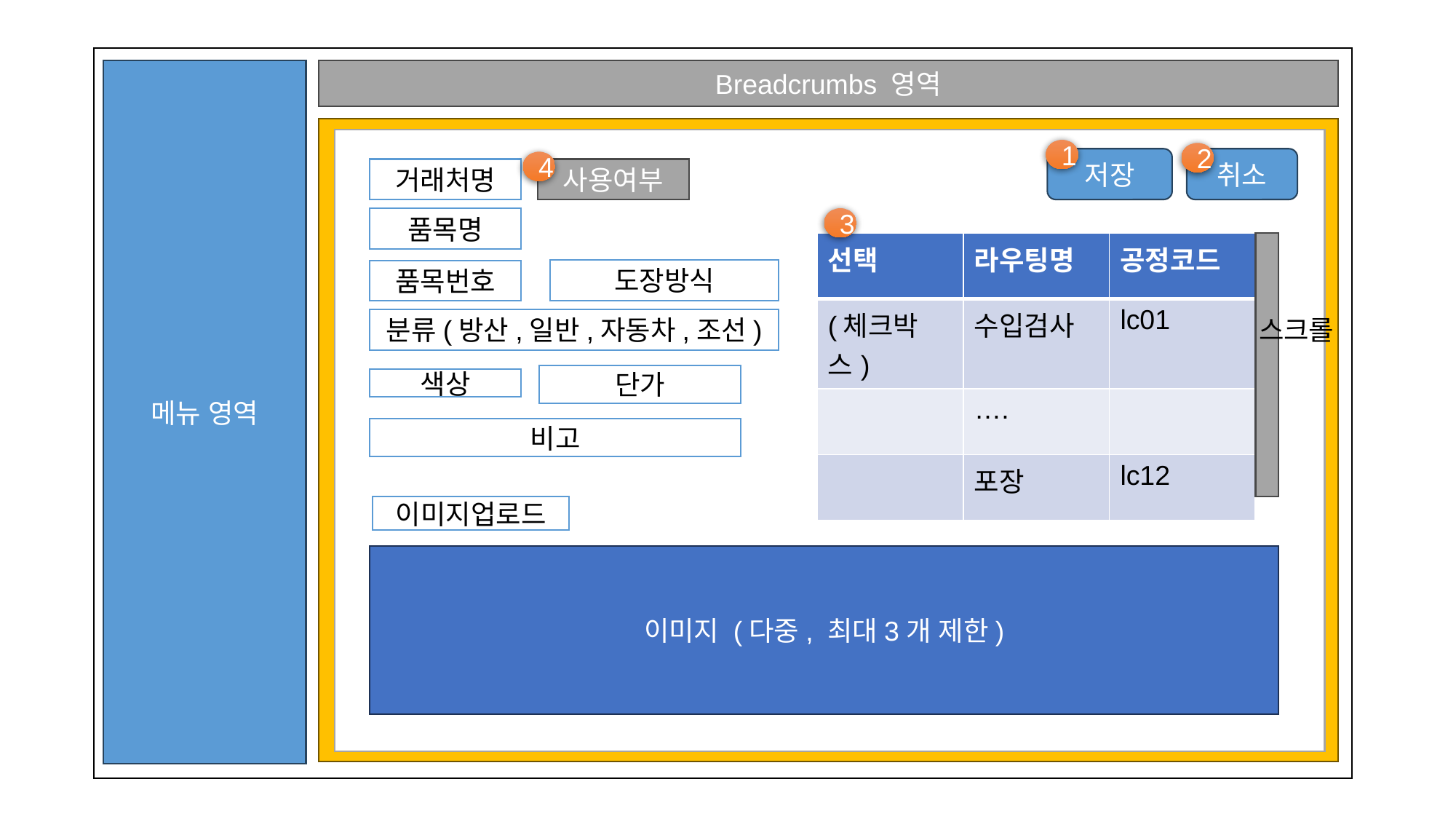

메뉴 영역
Breadcrumbs 영역
Content영역

1
2
저장
취소
4
거래처명
사용여부
3
품목명
| 선택 | 라우팅명 | 공정코드 |
| --- | --- | --- |
| (체크박스) | 수입검사 | lc01 |
|  | …. |  |
|  | 포장 | lc12 |

도장방식
품목번호
스크롤
분류(방산,일반,자동차,조선)
단가
색상
비고
이미지업로드
이미지 (다중, 최대3개 제한)